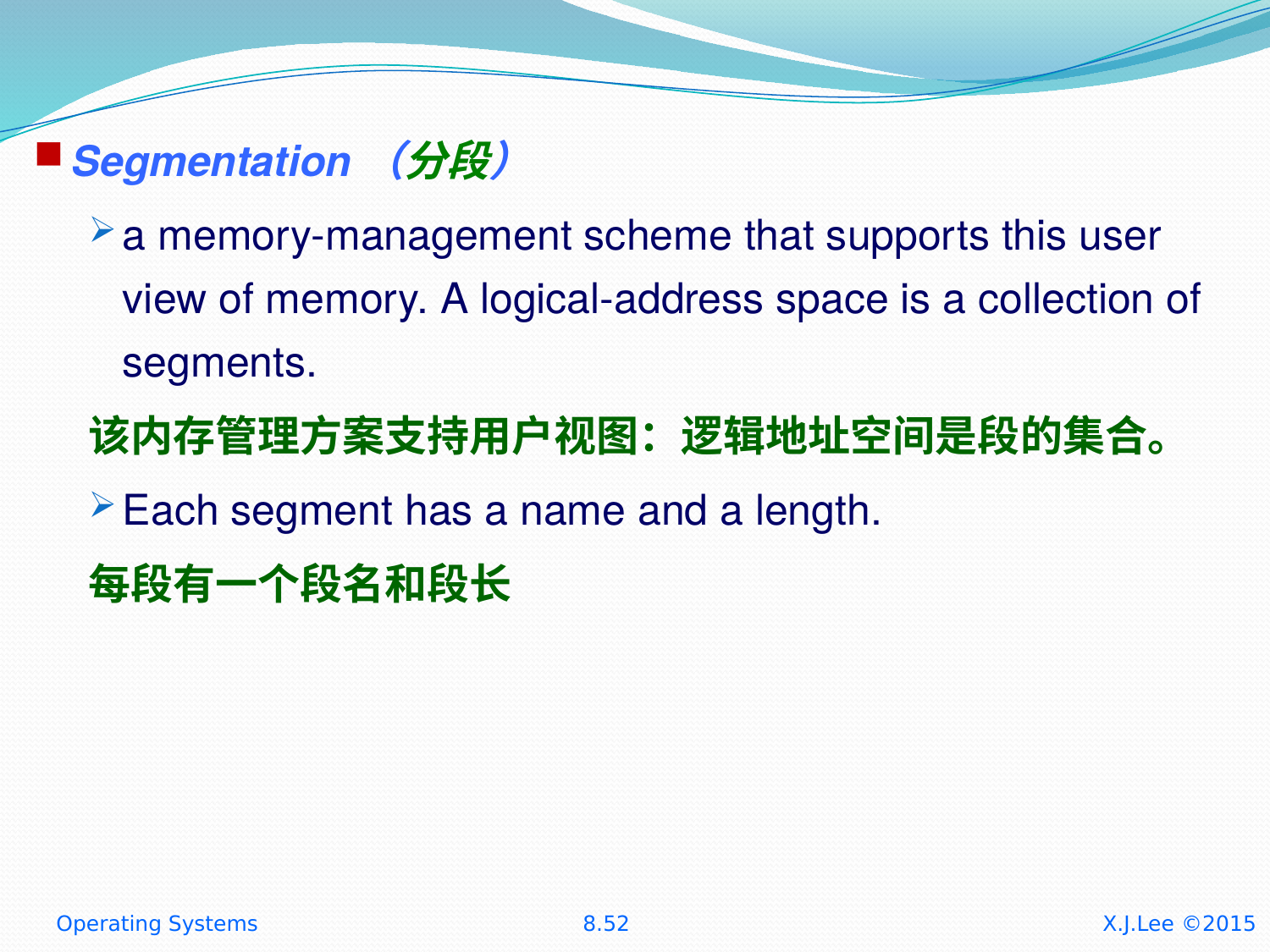

Segmentation（分段）
a memory-management scheme that supports this user view of memory. A logical-address space is a collection of segments.
该内存管理方案支持用户视图：逻辑地址空间是段的集合。
Each segment has a name and a length.
每段有一个段名和段长
Operating Systems
8.52
X.J.Lee ©2015